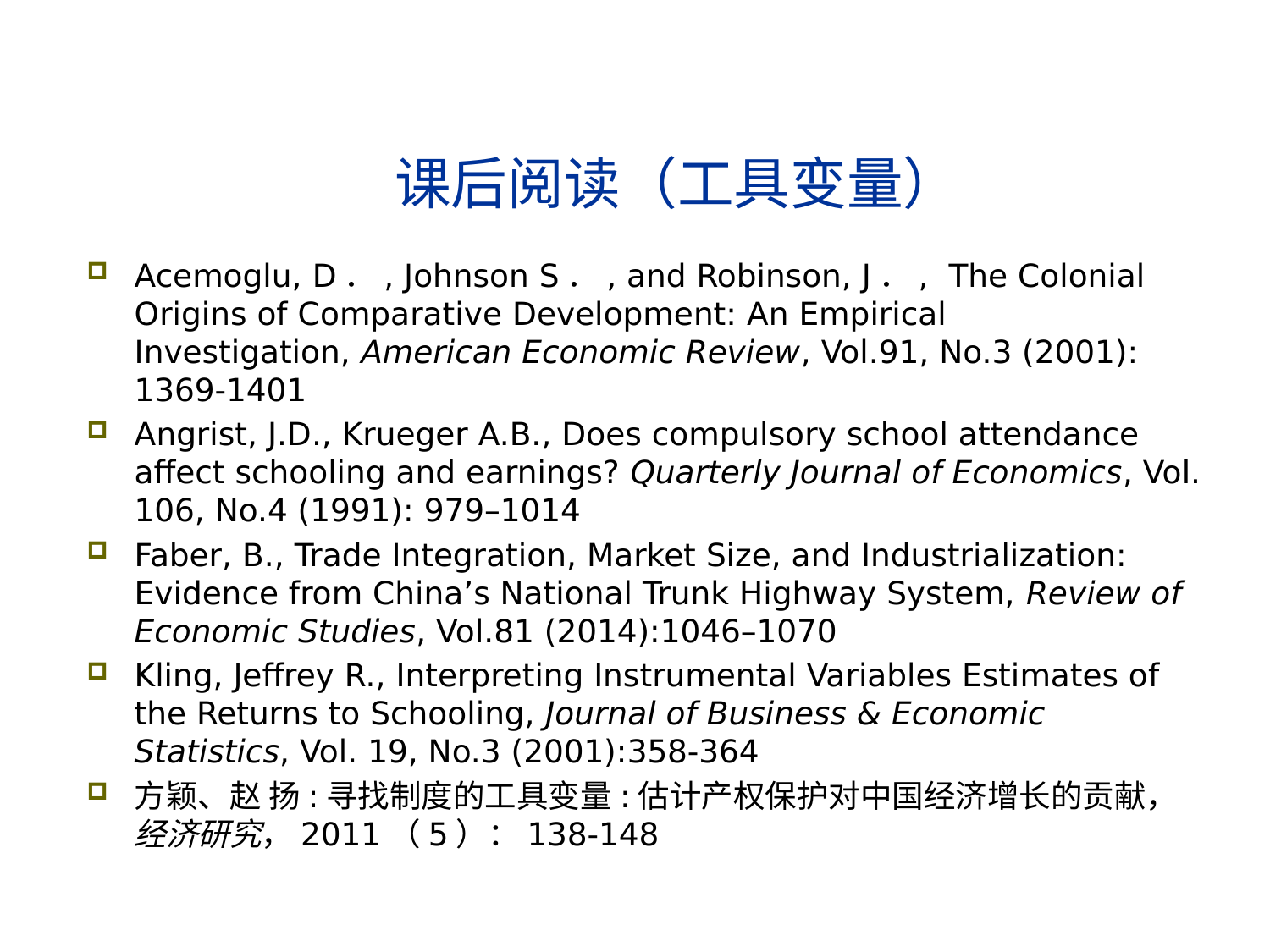

# 课后阅读（工具变量）
Acemoglu, D．, Johnson S．, and Robinson, J．,  The Colonial Origins of Comparative Development: An Empirical
Investigation, American Economic Review, Vol.91, No.3 (2001): 1369-1401
Angrist, J.D., Krueger A.B., Does compulsory school attendance affect schooling and earnings? Quarterly Journal of Economics, Vol. 106, No.4 (1991): 979–1014
Faber, B., Trade Integration, Market Size, and Industrialization: Evidence from China’s National Trunk Highway System, Review of Economic Studies, Vol.81 (2014):1046–1070
Kling, Jeffrey R., Interpreting Instrumental Variables Estimates of the Returns to Schooling, Journal of Business & Economic Statistics, Vol. 19, No.3 (2001):358-364
方颖、赵 扬:寻找制度的工具变量:估计产权保护对中国经济增长的贡献，经济研究，2011（5）：138-148